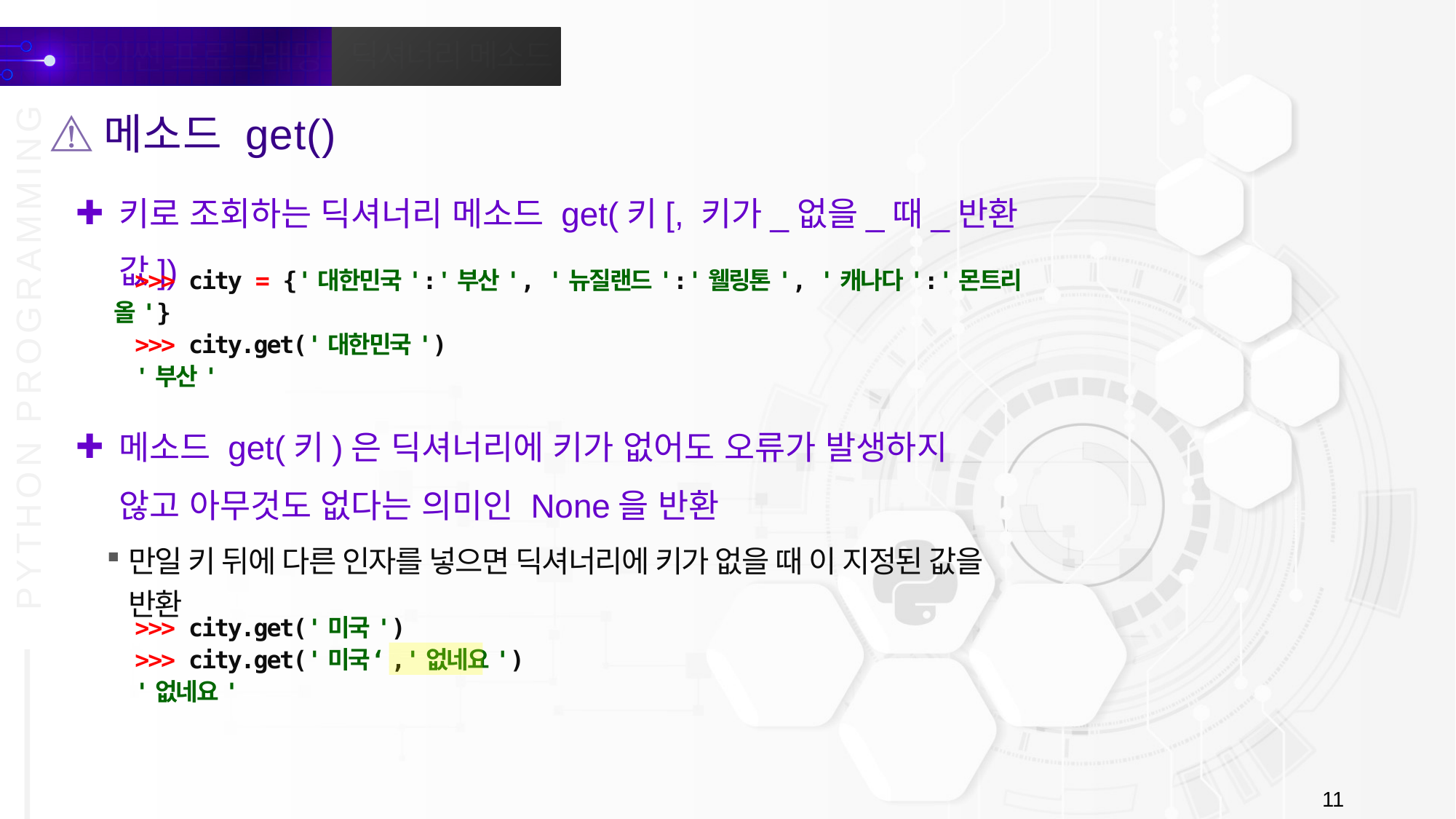

메소드 get()
키로 조회하는 딕셔너리 메소드 get(키[, 키가_없을_때_반환 값])
>>> city = {'대한민국':'부산', '뉴질랜드':'웰링톤', '캐나다':'몬트리올'}
>>> city.get('대한민국')
'부산'
메소드 get(키)은 딕셔너리에 키가 없어도 오류가 발생하지 않고 아무것도 없다는 의미인 None을 반환
만일 키 뒤에 다른 인자를 넣으면 딕셔너리에 키가 없을 때 이 지정된 값을 반환
>>> city.get('미국')
>>> city.get('미국‘,'없네요')
'없네요'

11